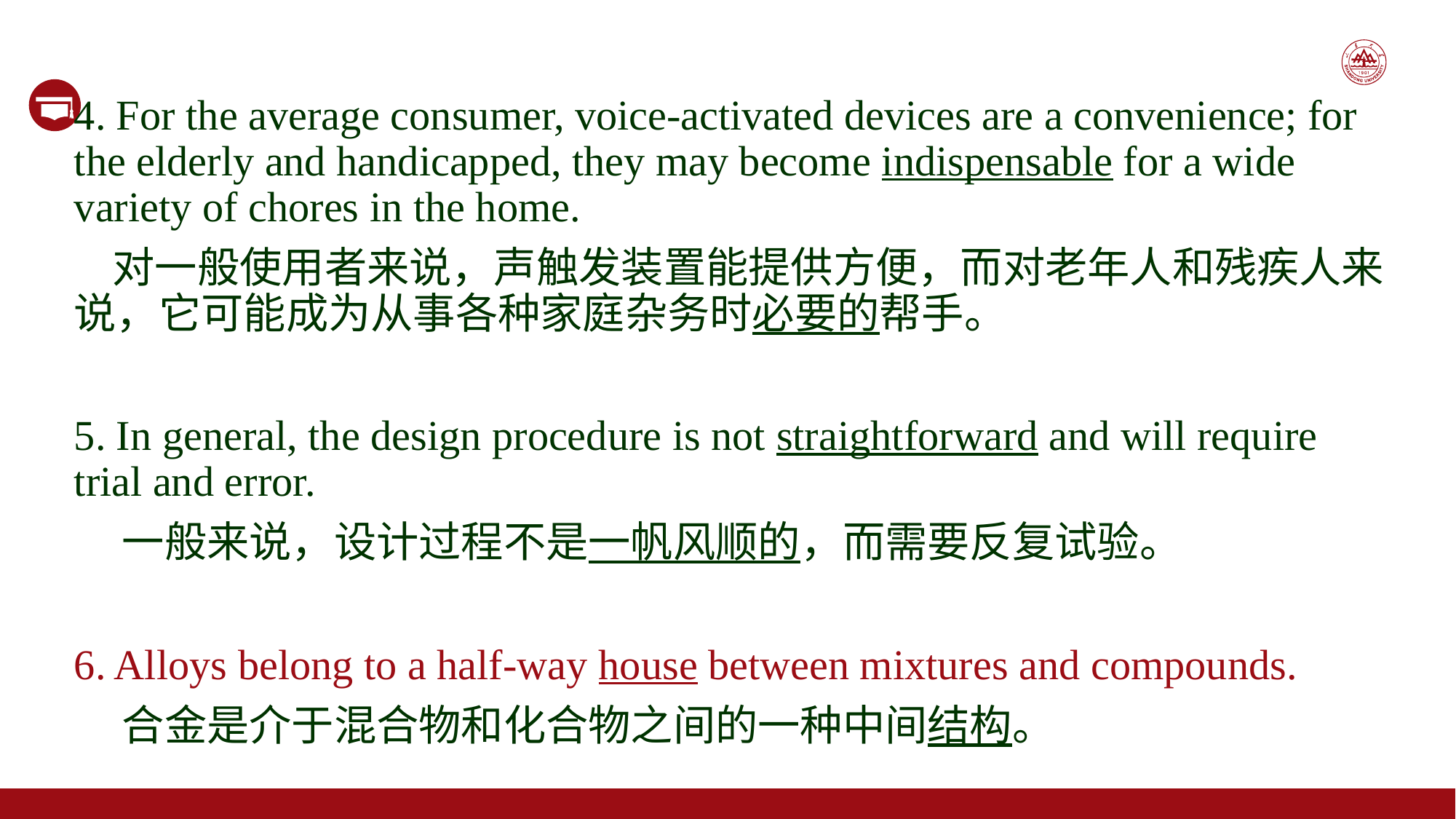

4. For the average consumer, voice-activated devices are a convenience; for the elderly and handicapped, they may become indispensable for a wide variety of chores in the home.
   对一般使用者来说，声触发装置能提供方便，而对老年人和残疾人来说，它可能成为从事各种家庭杂务时必要的帮手。

5. In general, the design procedure is not straightforward and will require trial and error.
    一般来说，设计过程不是一帆风顺的，而需要反复试验。

6. Alloys belong to a half-way house between mixtures and compounds.
    合金是介于混合物和化合物之间的一种中间结构。